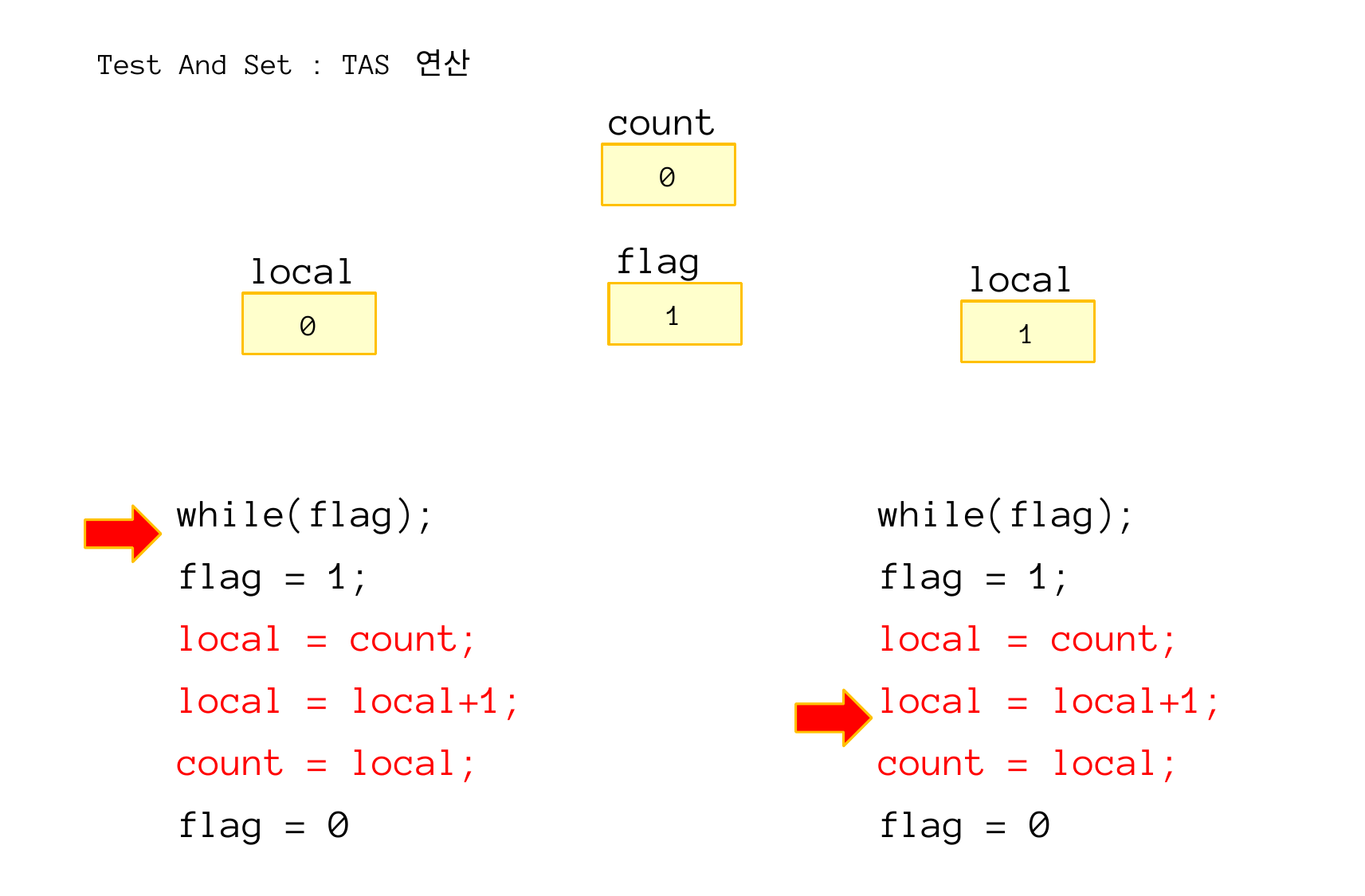

Test And Set : TAS 연산
count
0
flag
local
local
1
0
1
while(flag);
flag = 1;
local = count;
local = local+1;
count = local;
flag = 0
while(flag);
flag = 1;
local = count;
local = local+1;
count = local;
flag = 0